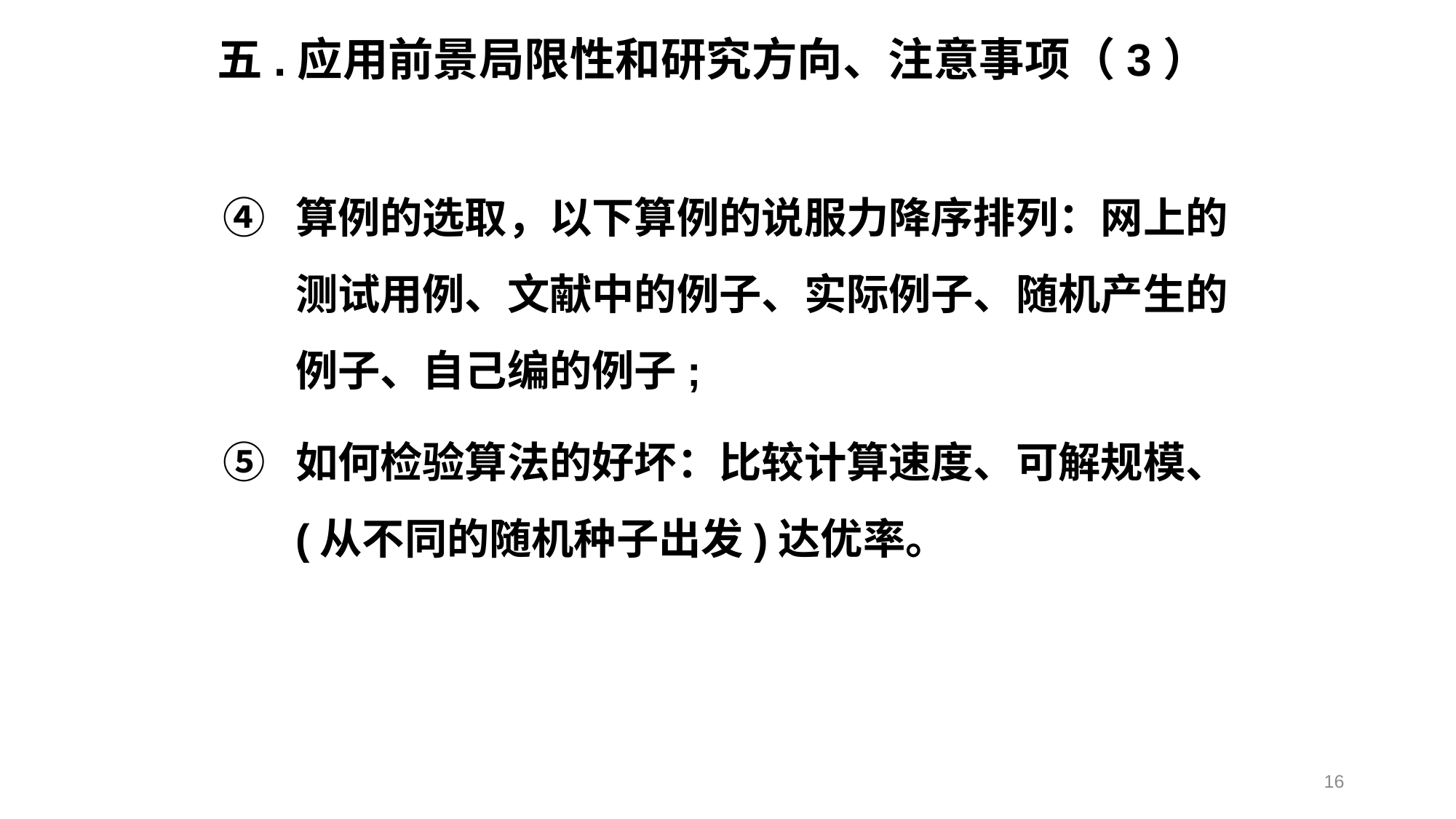

# 五.应用前景局限性和研究方向、注意事项（3）
算例的选取，以下算例的说服力降序排列：网上的测试用例、文献中的例子、实际例子、随机产生的例子、自己编的例子;
如何检验算法的好坏：比较计算速度、可解规模、 (从不同的随机种子出发)达优率。
16